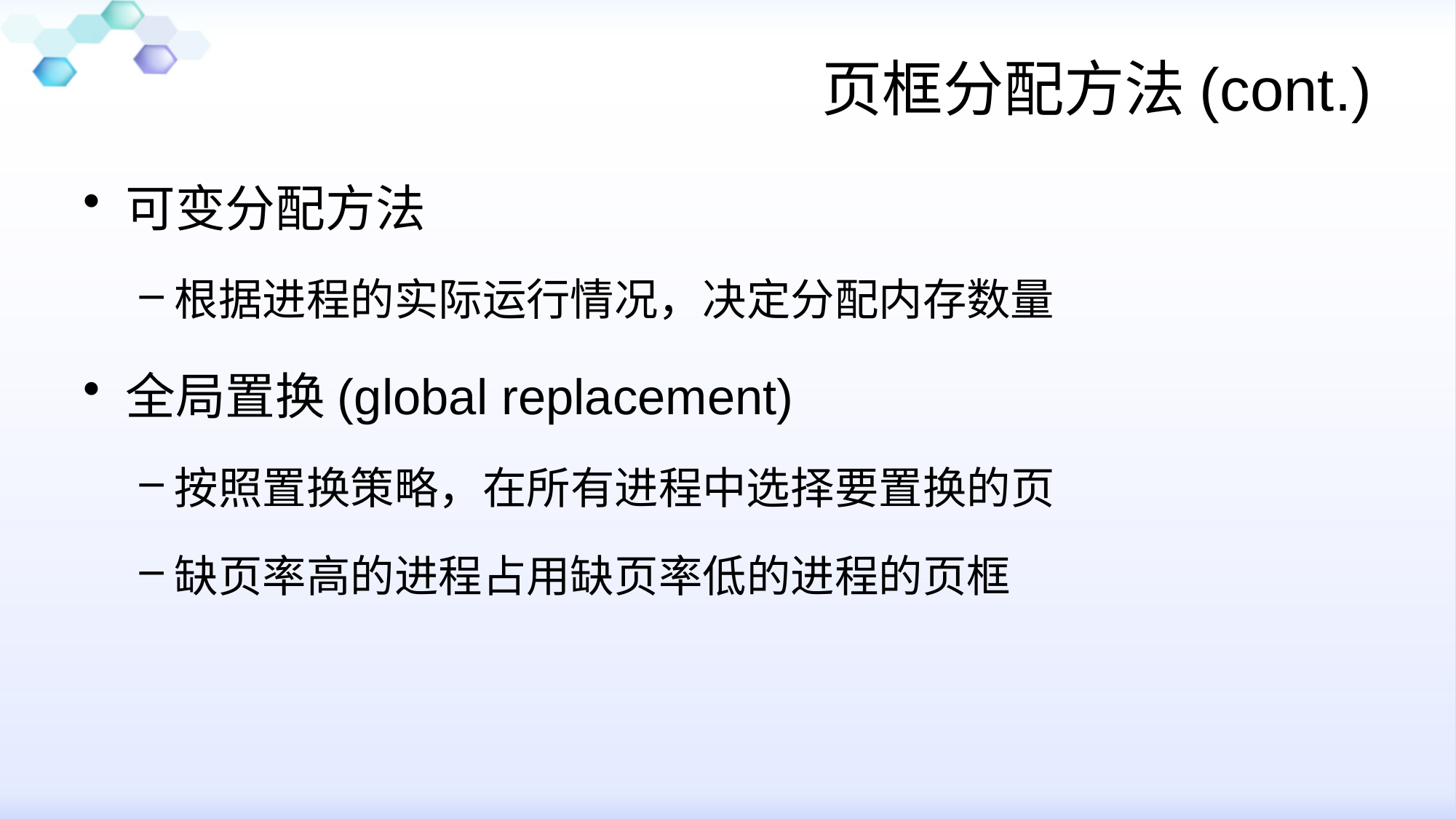

# 页框分配方法(cont.)
可变分配方法
根据进程的实际运行情况，决定分配内存数量
全局置换(global replacement)
按照置换策略，在所有进程中选择要置换的页
缺页率高的进程占用缺页率低的进程的页框